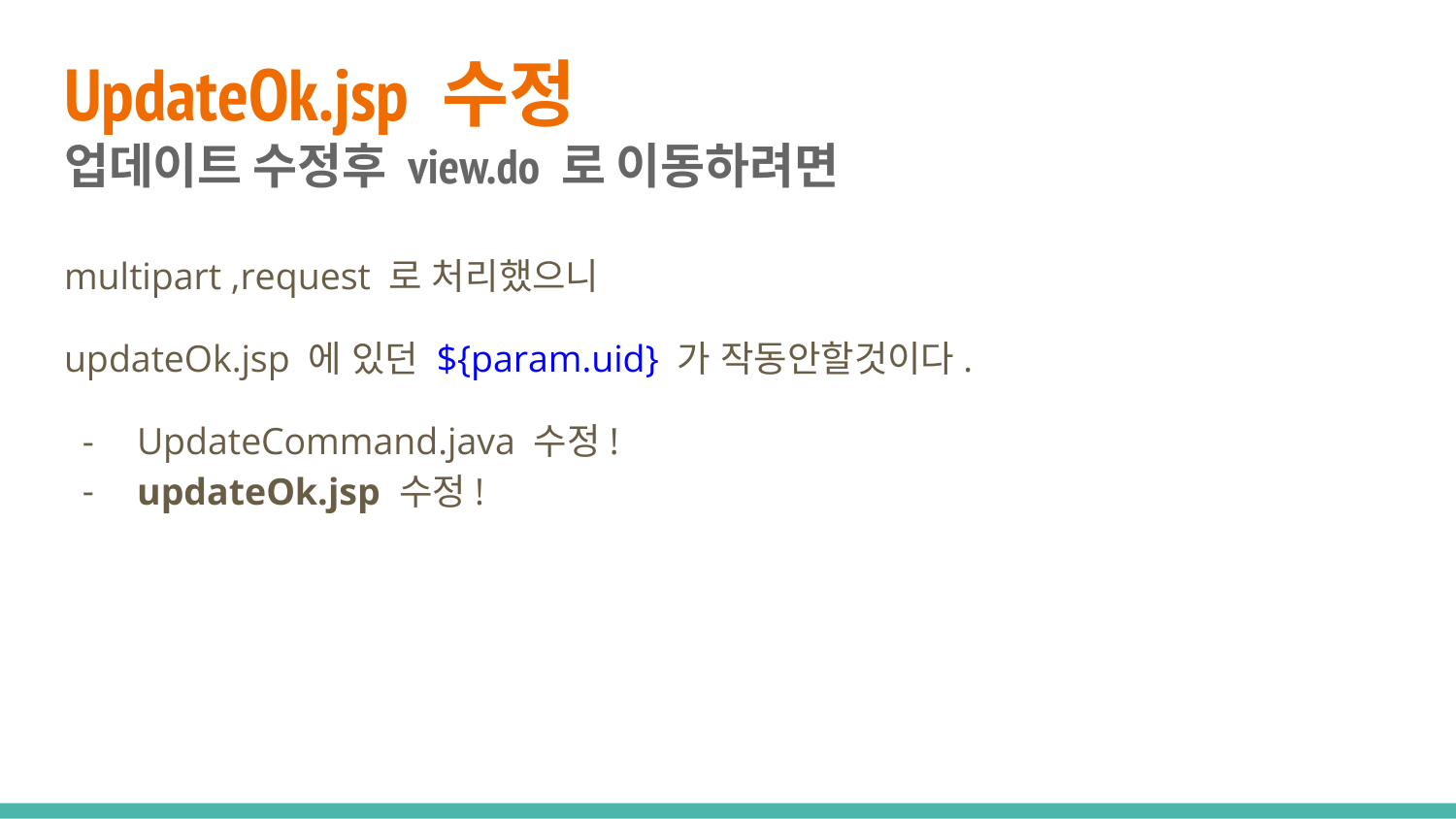

# UpdateOk.jsp 수정 업데이트 수정후 view.do 로 이동하려면
multipart ,request 로 처리했으니
updateOk.jsp 에 있던 ${param.uid} 가 작동안할것이다.
UpdateCommand.java 수정!
updateOk.jsp 수정!